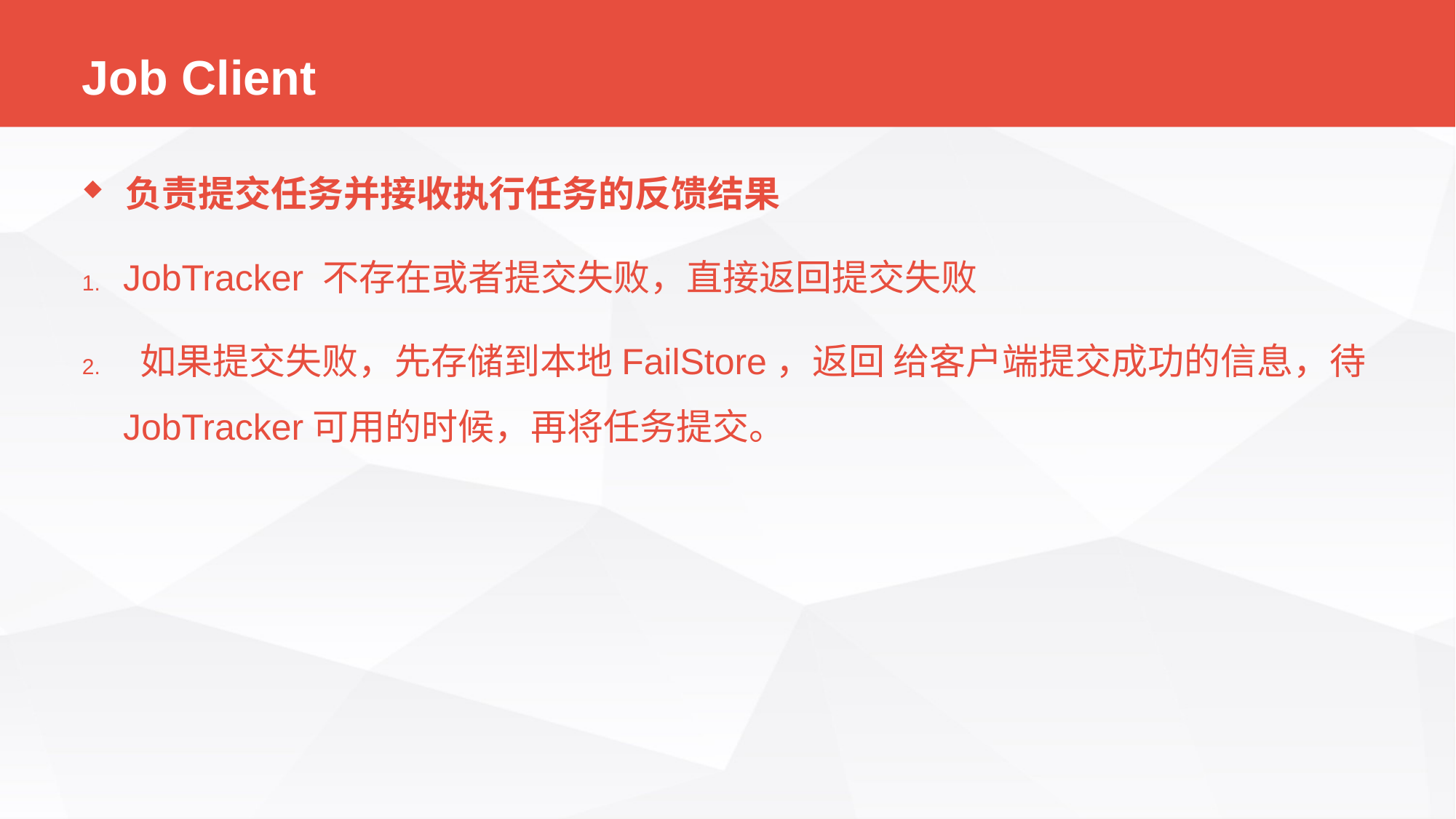

# Job Client
负责提交任务并接收执行任务的反馈结果
JobTracker 不存在或者提交失败，直接返回提交失败
 如果提交失败，先存储到本地FailStore，返回 给客户端提交成功的信息，待JobTracker可用的时候，再将任务提交。